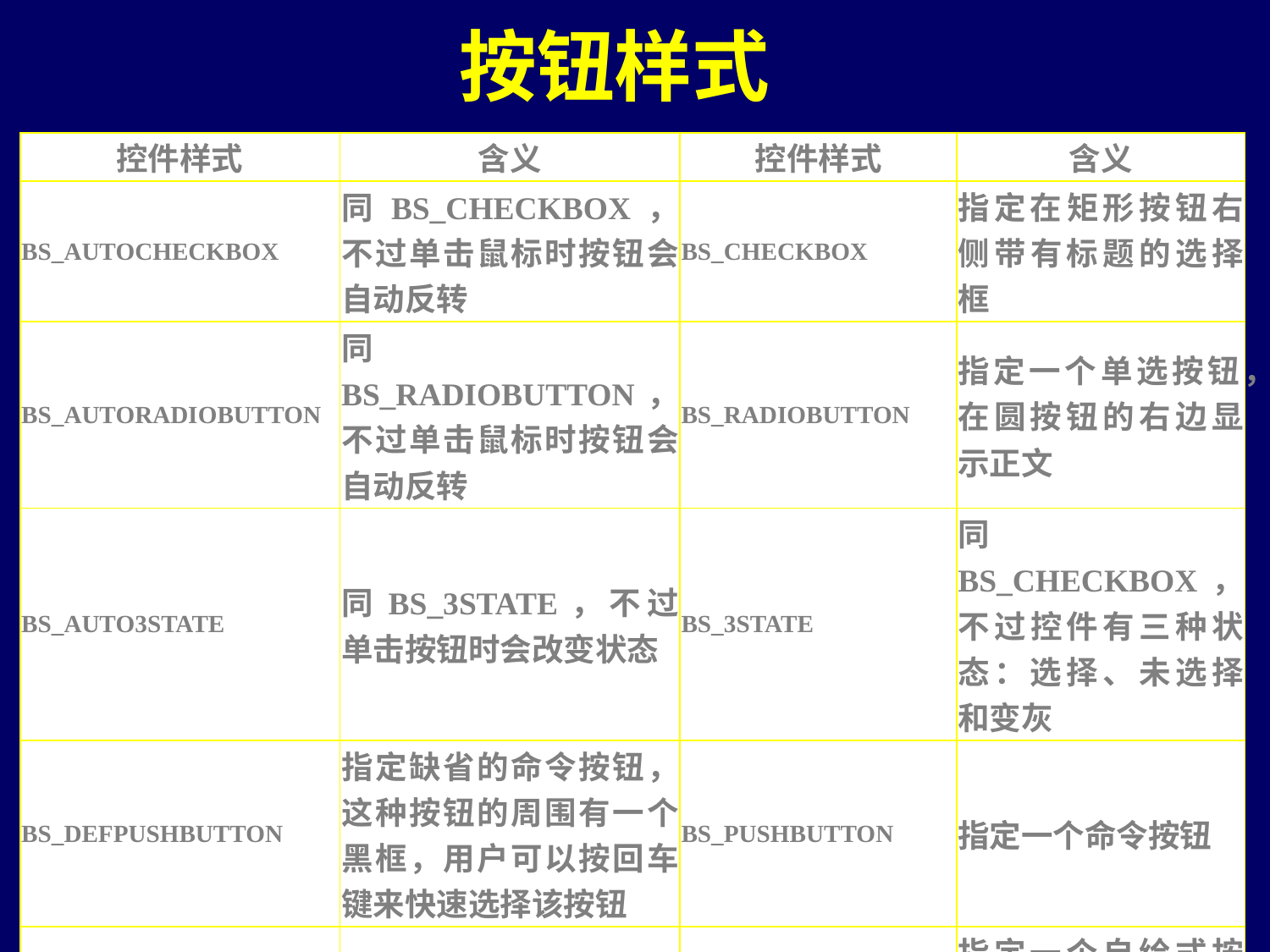

# 按钮样式
| 控件样式 | 含义 | 控件样式 | 含义 |
| --- | --- | --- | --- |
| BS\_AUTOCHECKBOX | 同BS\_CHECKBOX，不过单击鼠标时按钮会自动反转 | BS\_CHECKBOX | 指定在矩形按钮右侧带有标题的选择框 |
| BS\_AUTORADIOBUTTON | 同BS\_RADIOBUTTON，不过单击鼠标时按钮会自动反转 | BS\_RADIOBUTTON | 指定一个单选按钮，在圆按钮的右边显示正文 |
| BS\_AUTO3STATE | 同BS\_3STATE，不过单击按钮时会改变状态 | BS\_3STATE | 同BS\_CHECKBOX，不过控件有三种状态：选择、未选择和变灰 |
| BS\_DEFPUSHBUTTON | 指定缺省的命令按钮，这种按钮的周围有一个黑框，用户可以按回车键来快速选择该按钮 | BS\_PUSHBUTTON | 指定一个命令按钮 |
| BS\_GROUPBOX | 指定一个组框 | BS\_OWNERDRAW | 指定一个自绘式按钮 |
| BS\_LEFTTEXT | 使控件的标题显示在按钮的左边 |  |  |
19